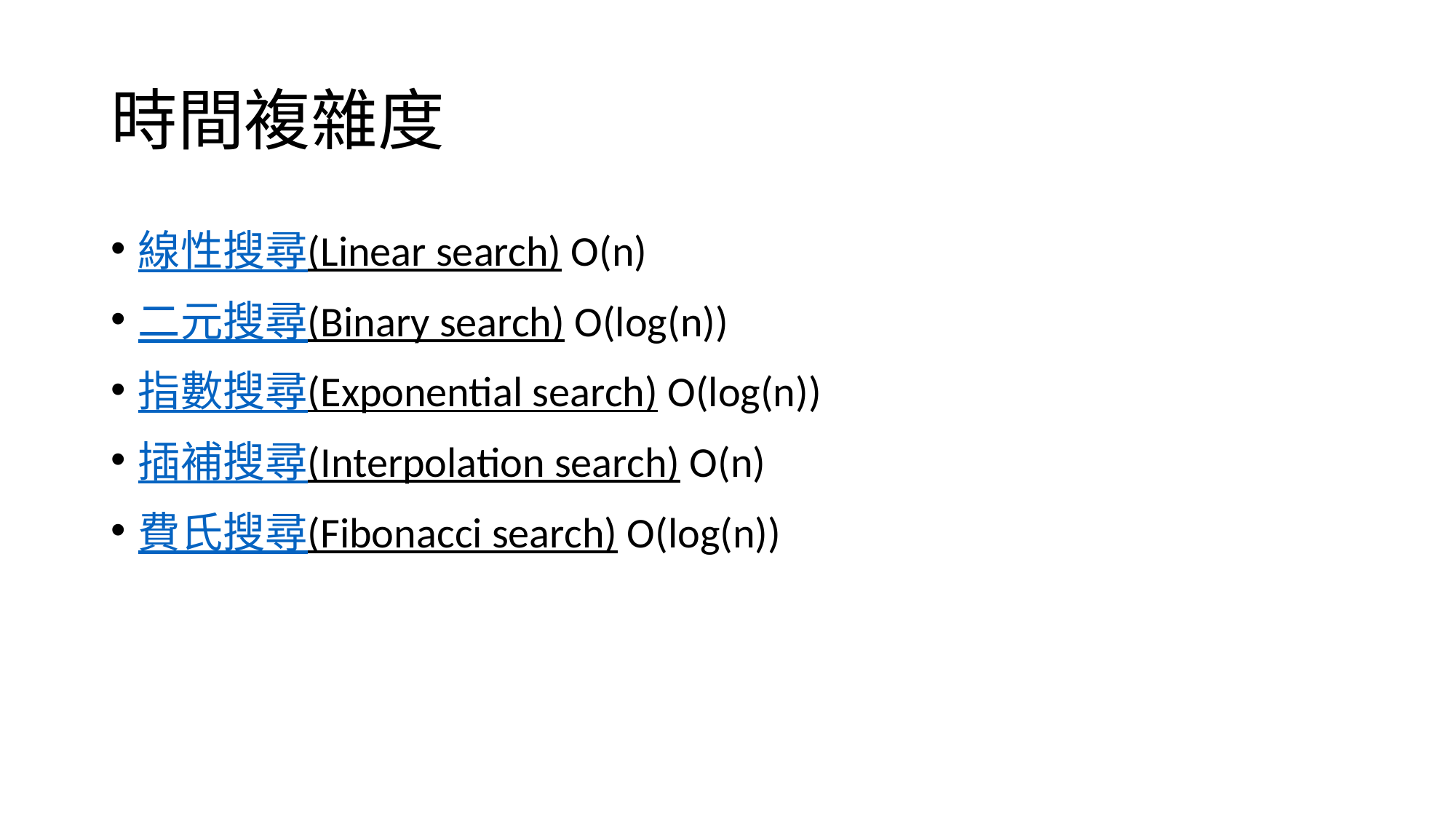

# 時間複雜度
線性搜尋(Linear search) O(n)
二元搜尋(Binary search) O(log(n))
指數搜尋(Exponential search) O(log(n))
插補搜尋(Interpolation search) O(n)
費氏搜尋(Fibonacci search) O(log(n))